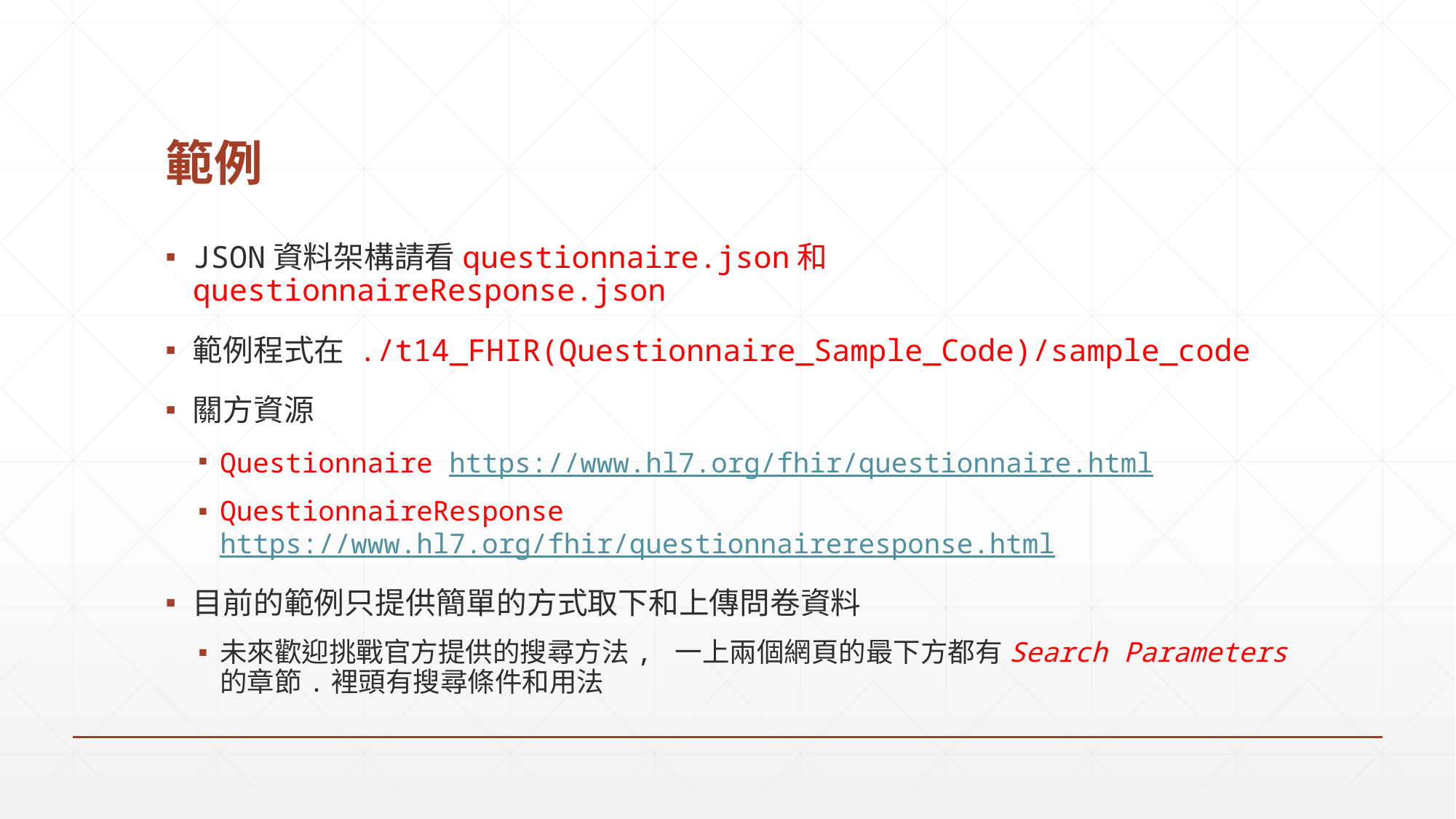

# 範例
JSON資料架構請看questionnaire.json和questionnaireResponse.json
範例程式在 ./t14_FHIR(Questionnaire_Sample_Code)/sample_code
關方資源
Questionnaire https://www.hl7.org/fhir/questionnaire.html
QuestionnaireResponse https://www.hl7.org/fhir/questionnaireresponse.html
目前的範例只提供簡單的方式取下和上傳問卷資料
未來歡迎挑戰官方提供的搜尋方法, 一上兩個網頁的最下方都有Search Parameters的章節.裡頭有搜尋條件和用法